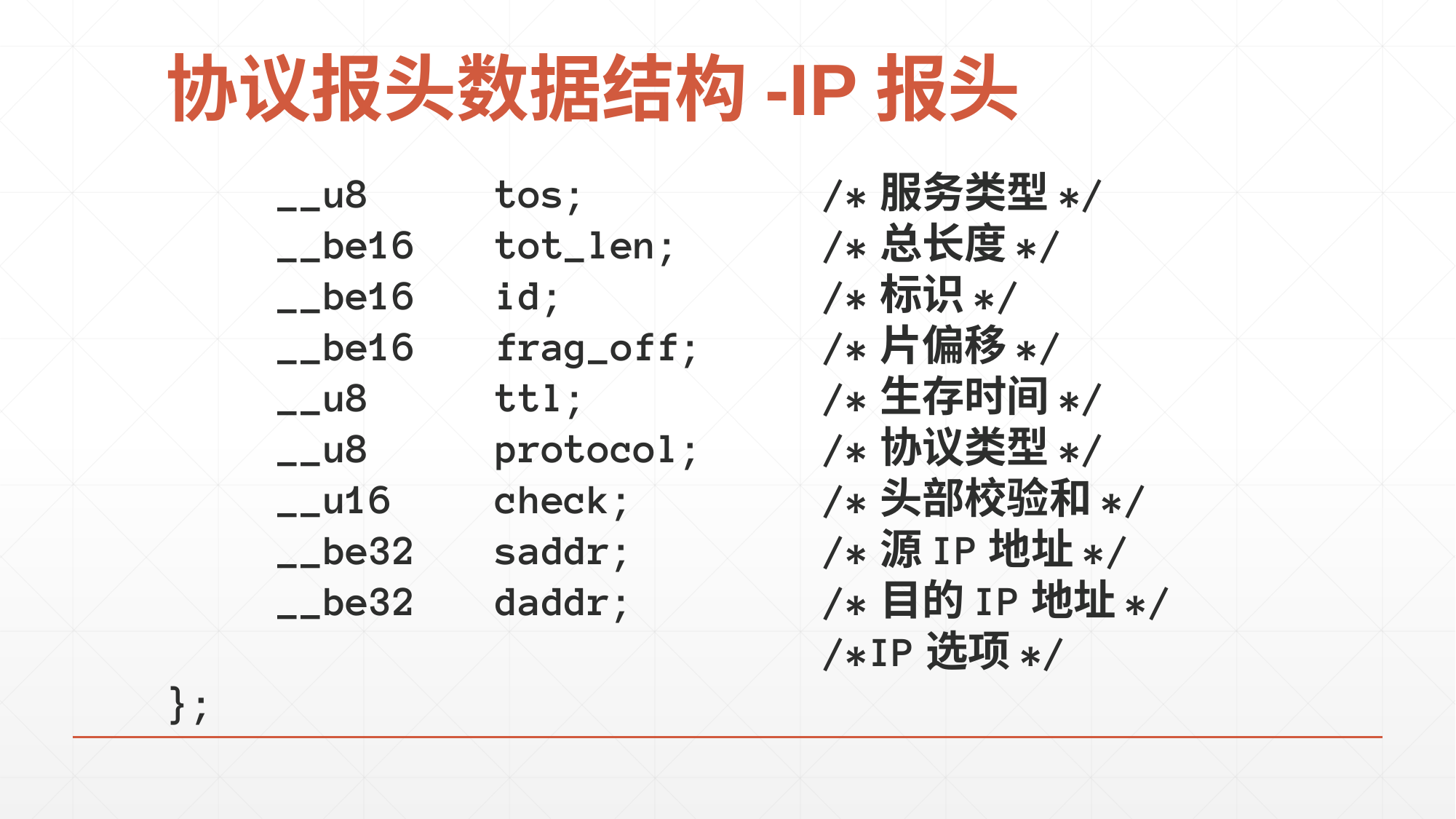

# 协议报头数据结构-IP报头
    	__u8		tos;			/*服务类型*/
	__be16	tot_len;		/*总长度*/
	__be16 	id;			/*标识*/
	__be16	frag_off;		/*片偏移*/
	__u8		ttl;			/*生存时间*/
	__u8		protocol;		/*协议类型*/
	__u16	check;		/*头部校验和*/
	__be32	saddr;		/*源IP地址*/
	__be32	daddr;		/*目的IP地址*/
						/*IP选项*/
};